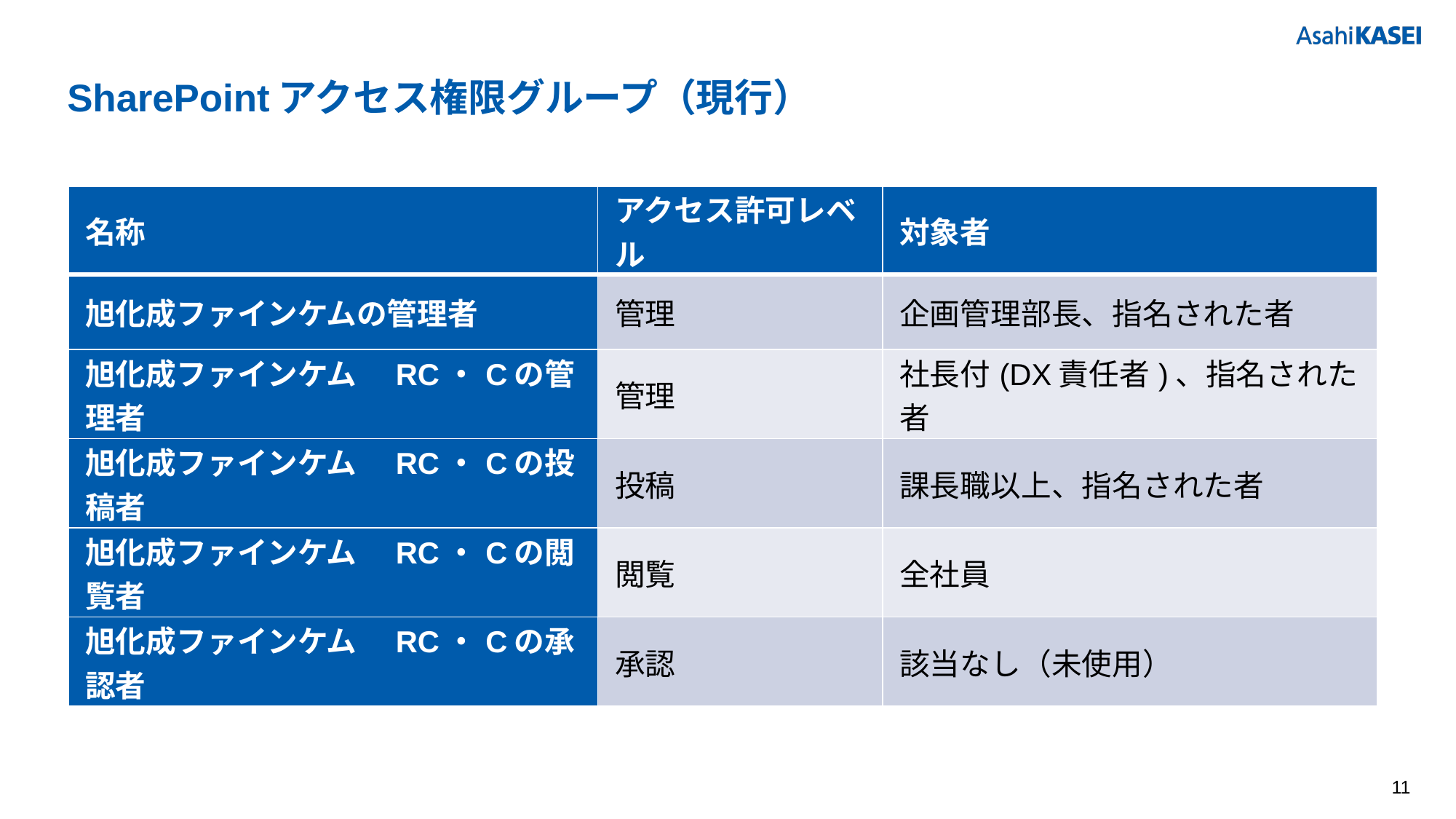

# SharePointアクセス権限グループ（現行）
| 名称 | アクセス許可レベル | 対象者 |
| --- | --- | --- |
| 旭化成ファインケムの管理者 | 管理 | 企画管理部長、指名された者 |
| 旭化成ファインケム　RC・Cの管理者 | 管理 | 社長付(DX責任者)、指名された者 |
| 旭化成ファインケム　RC・Cの投稿者 | 投稿 | 課長職以上、指名された者 |
| 旭化成ファインケム　RC・Cの閲覧者 | 閲覧 | 全社員 |
| 旭化成ファインケム　RC・Cの承認者 | 承認 | 該当なし（未使用） |
11